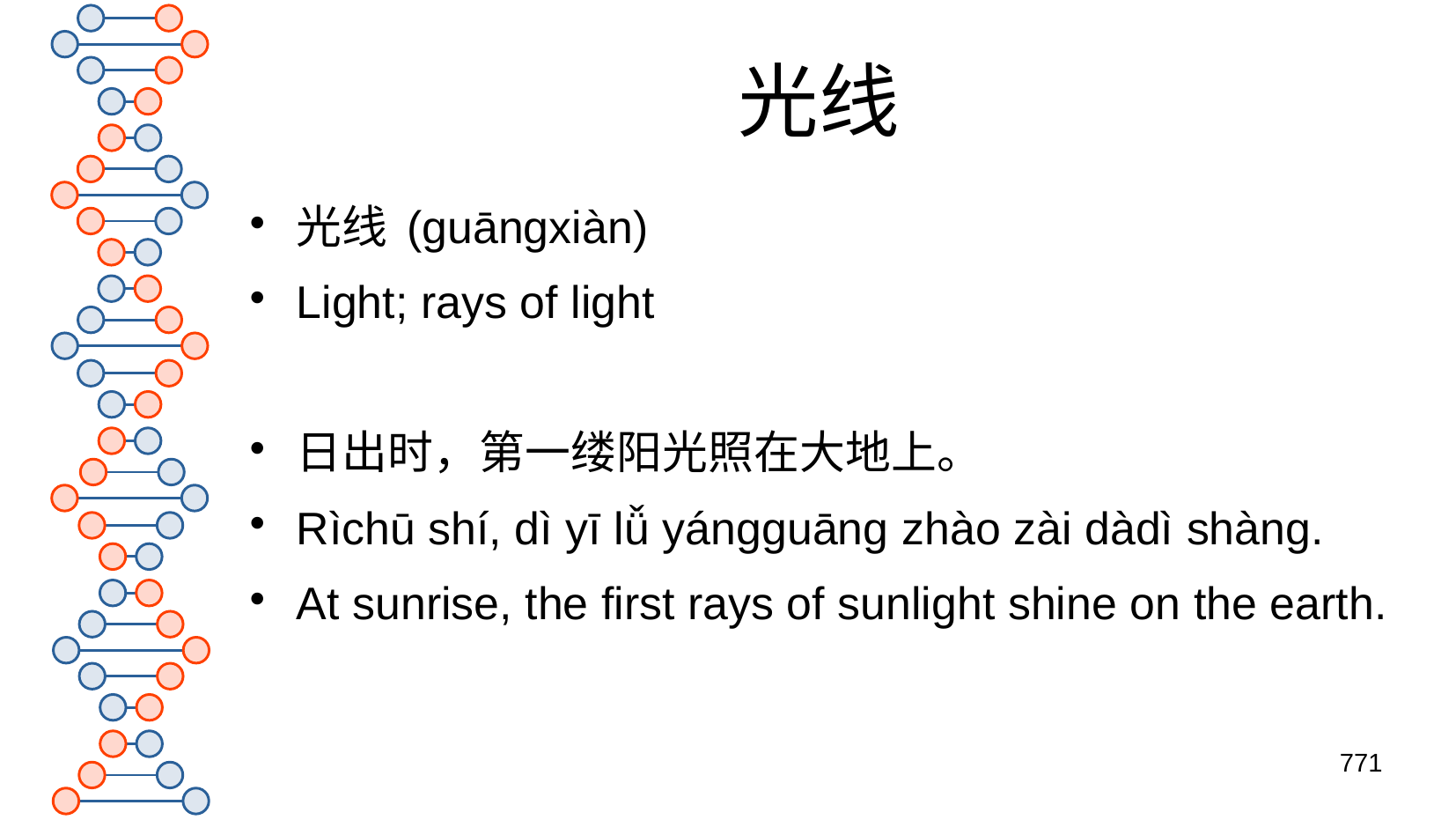

# 光线
光线 (guāngxiàn)
Light; rays of light

日出时，第一缕阳光照在大地上。
Rìchū shí, dì yī lǚ yángguāng zhào zài dàdì shàng.
At sunrise, the first rays of sunlight shine on the earth.

771